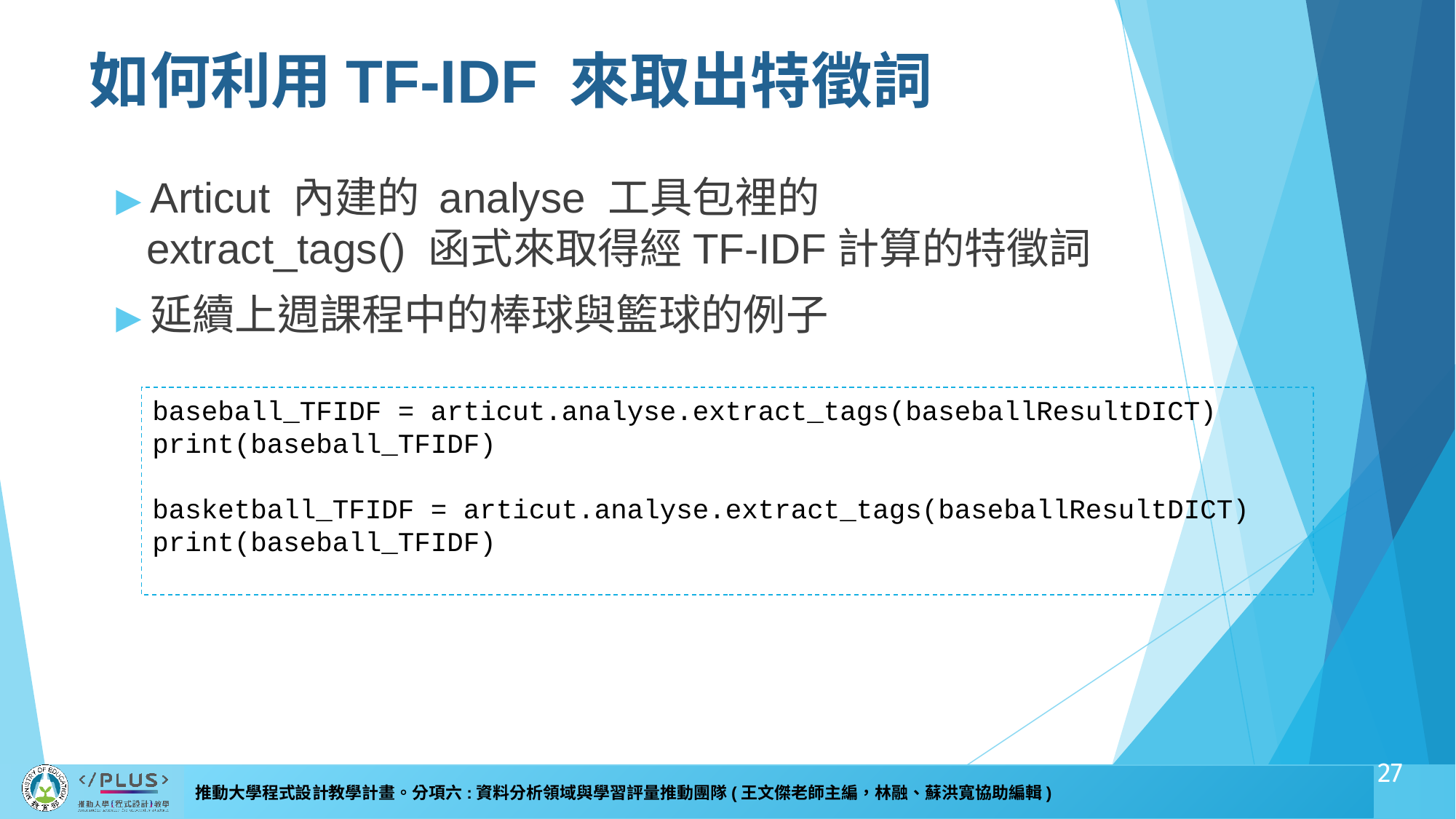

# 如何利用TF-IDF 來取出特徵詞
Articut 內建的 analyse 工具包裡的 extract_tags() 函式來取得經TF-IDF計算的特徵詞
延續上週課程中的棒球與籃球的例子
baseball_TFIDF = articut.analyse.extract_tags(baseballResultDICT)
print(baseball_TFIDF)

basketball_TFIDF = articut.analyse.extract_tags(baseballResultDICT)
print(baseball_TFIDF)

27
推動大學程式設計教學計畫。分項六:資料分析領域與學習評量推動團隊(王文傑老師主編，林融、蘇洪寬協助編輯)